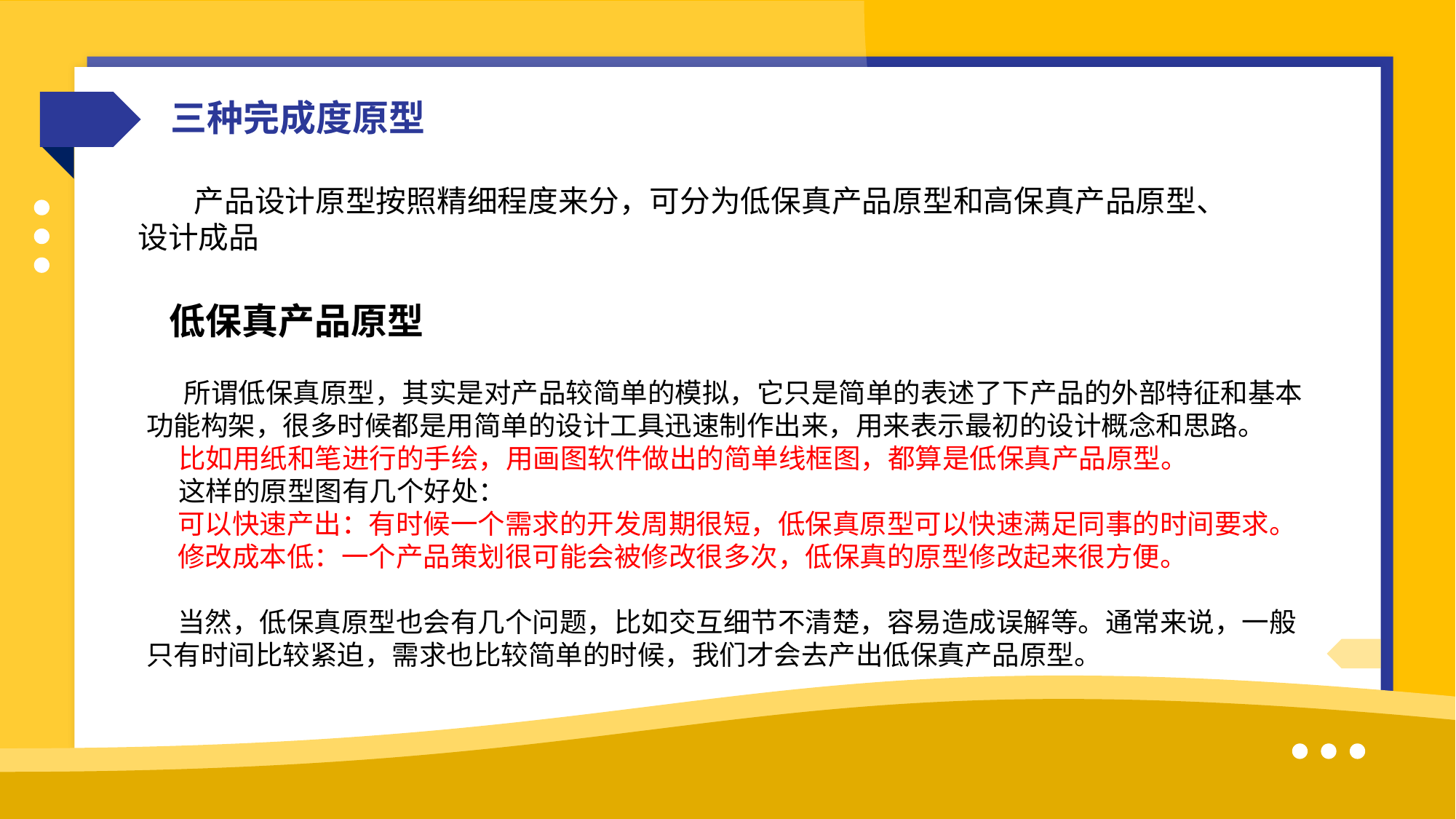

三种完成度原型

        产品设计原型按照精细程度来分，可分为低保真产品原型和高保真产品原型、设计成品
低保真产品原型
     所谓低保真原型，其实是对产品较简单的模拟，它只是简单的表述了下产品的外部特征和基本功能构架，很多时候都是用简单的设计工具迅速制作出来，用来表示最初的设计概念和思路。
比如用纸和笔进行的手绘，用画图软件做出的简单线框图，都算是低保真产品原型。
这样的原型图有几个好处：
    可以快速产出：有时候一个需求的开发周期很短，低保真原型可以快速满足同事的时间要求。
    修改成本低：一个产品策划很可能会被修改很多次，低保真的原型修改起来很方便。

    当然，低保真原型也会有几个问题，比如交互细节不清楚，容易造成误解等。通常来说，一般只有时间比较紧迫，需求也比较简单的时候，我们才会去产出低保真产品原型。